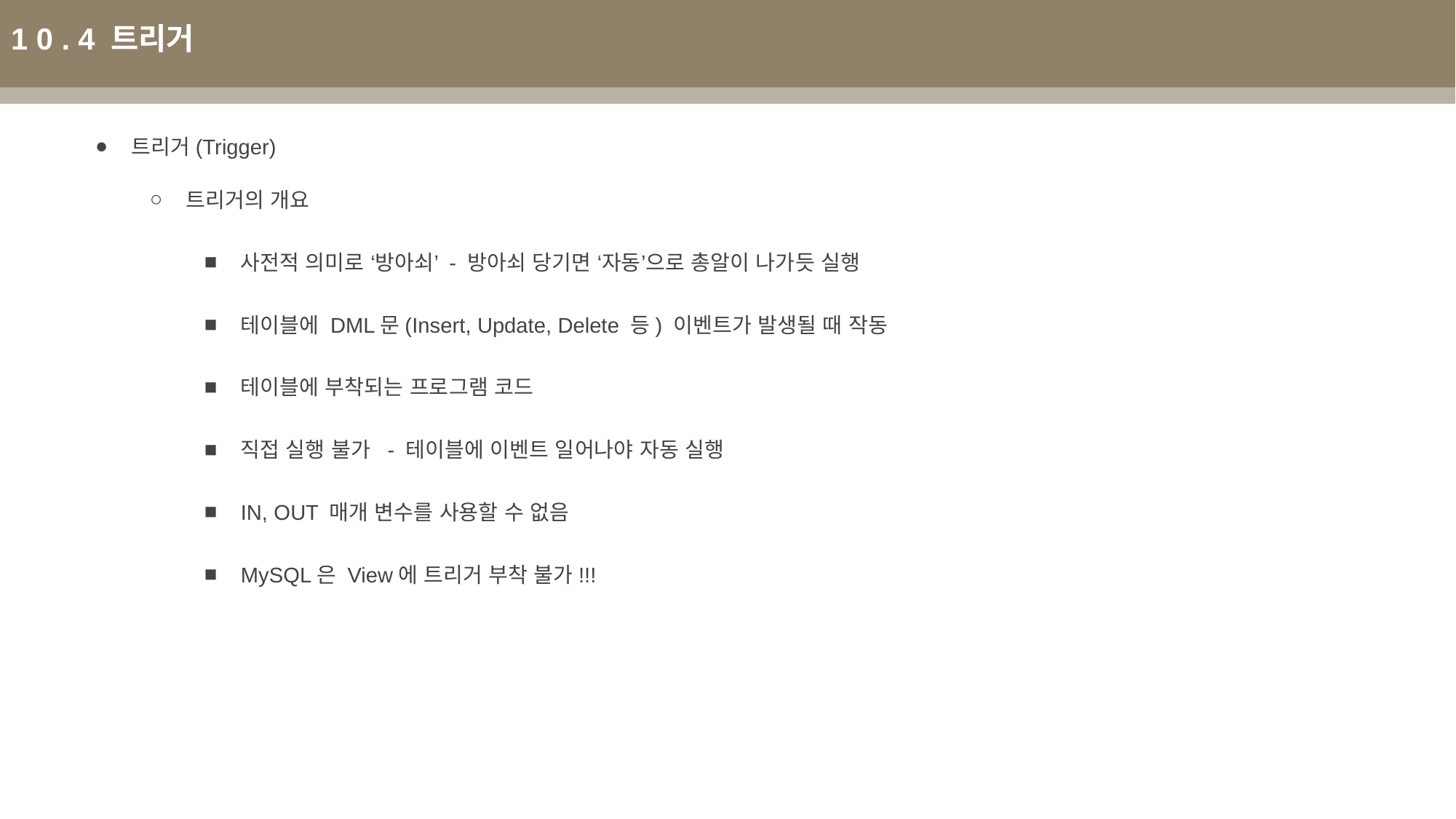

1 0 . 4 트리거
트리거(Trigger)
트리거의 개요
사전적 의미로 ‘방아쇠’ - 방아쇠 당기면 ‘자동’으로 총알이 나가듯 실행
테이블에 DML문(Insert, Update, Delete 등) 이벤트가 발생될 때 작동
테이블에 부착되는 프로그램 코드
직접 실행 불가  - 테이블에 이벤트 일어나야 자동 실행
IN, OUT 매개 변수를 사용할 수 없음
MySQL은 View에 트리거 부착 불가!!!